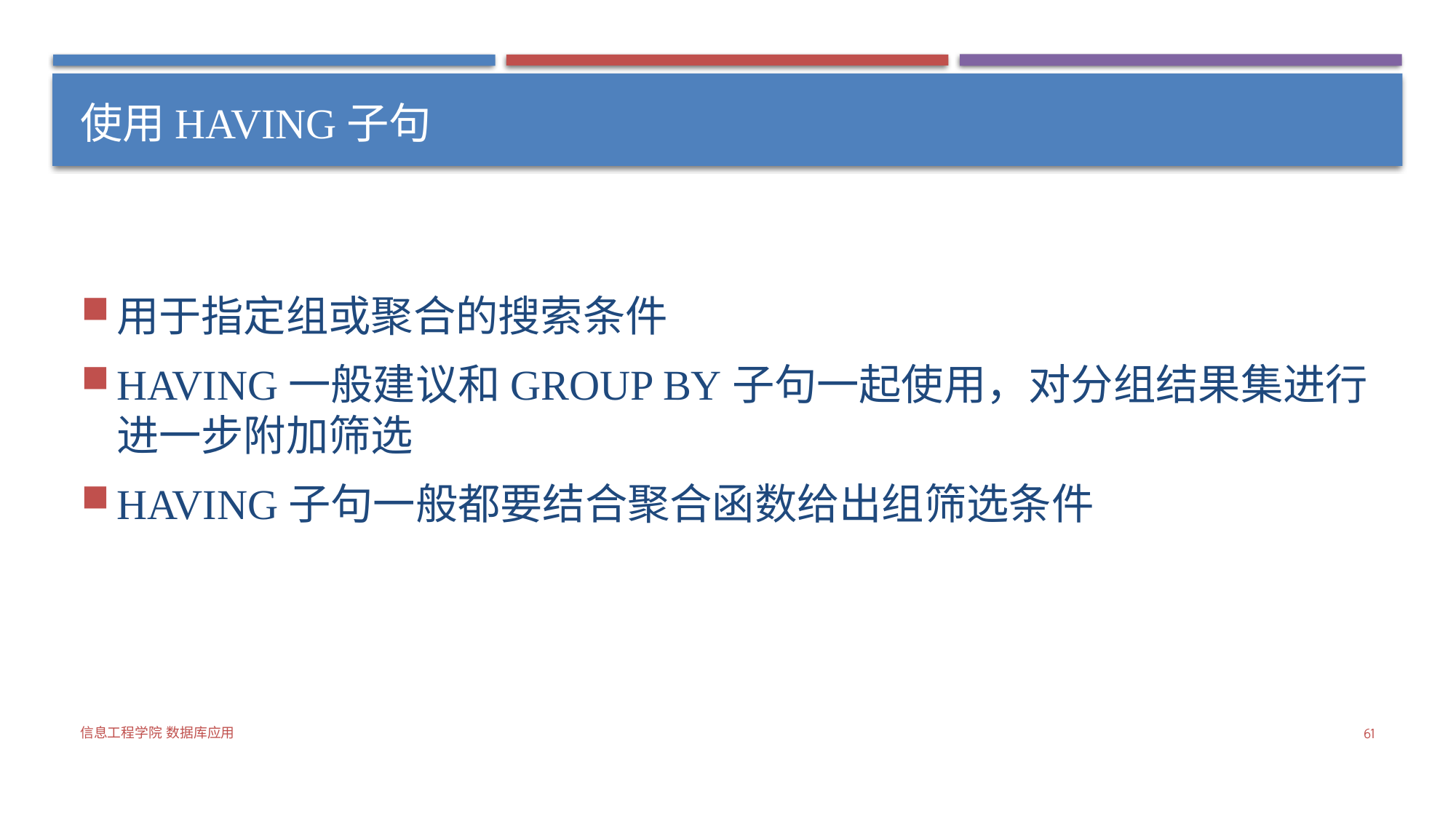

# 使用HAVING子句
用于指定组或聚合的搜索条件
HAVING一般建议和GROUP BY子句一起使用，对分组结果集进行进一步附加筛选
HAVING子句一般都要结合聚合函数给出组筛选条件

信息工程学院 数据库应用
61